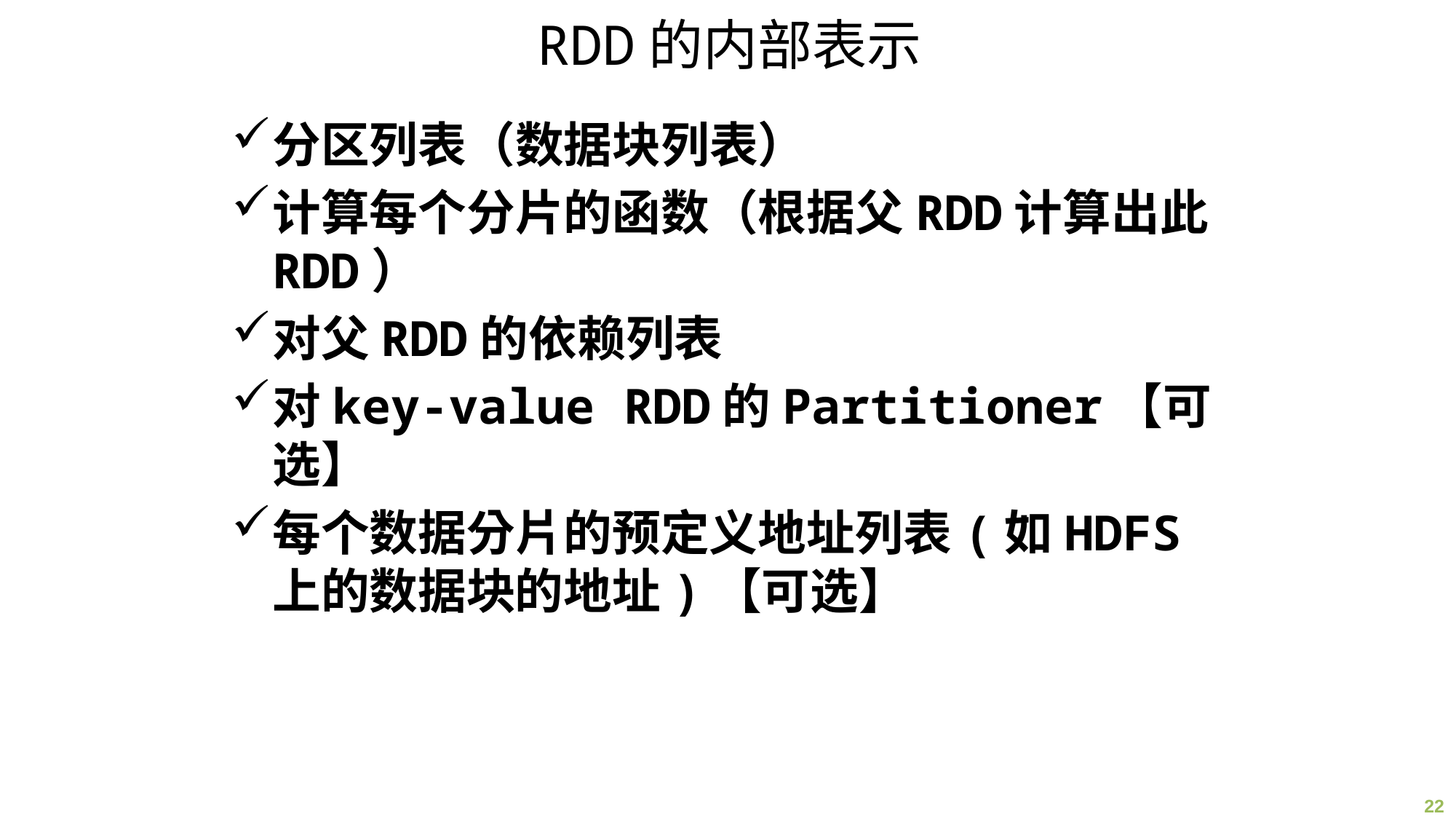

# RDD的内部表示
分区列表（数据块列表）
计算每个分片的函数（根据父RDD计算出此RDD）
对父RDD的依赖列表
对key-value RDD的Partitioner【可选】
每个数据分片的预定义地址列表(如HDFS上的数据块的地址)【可选】